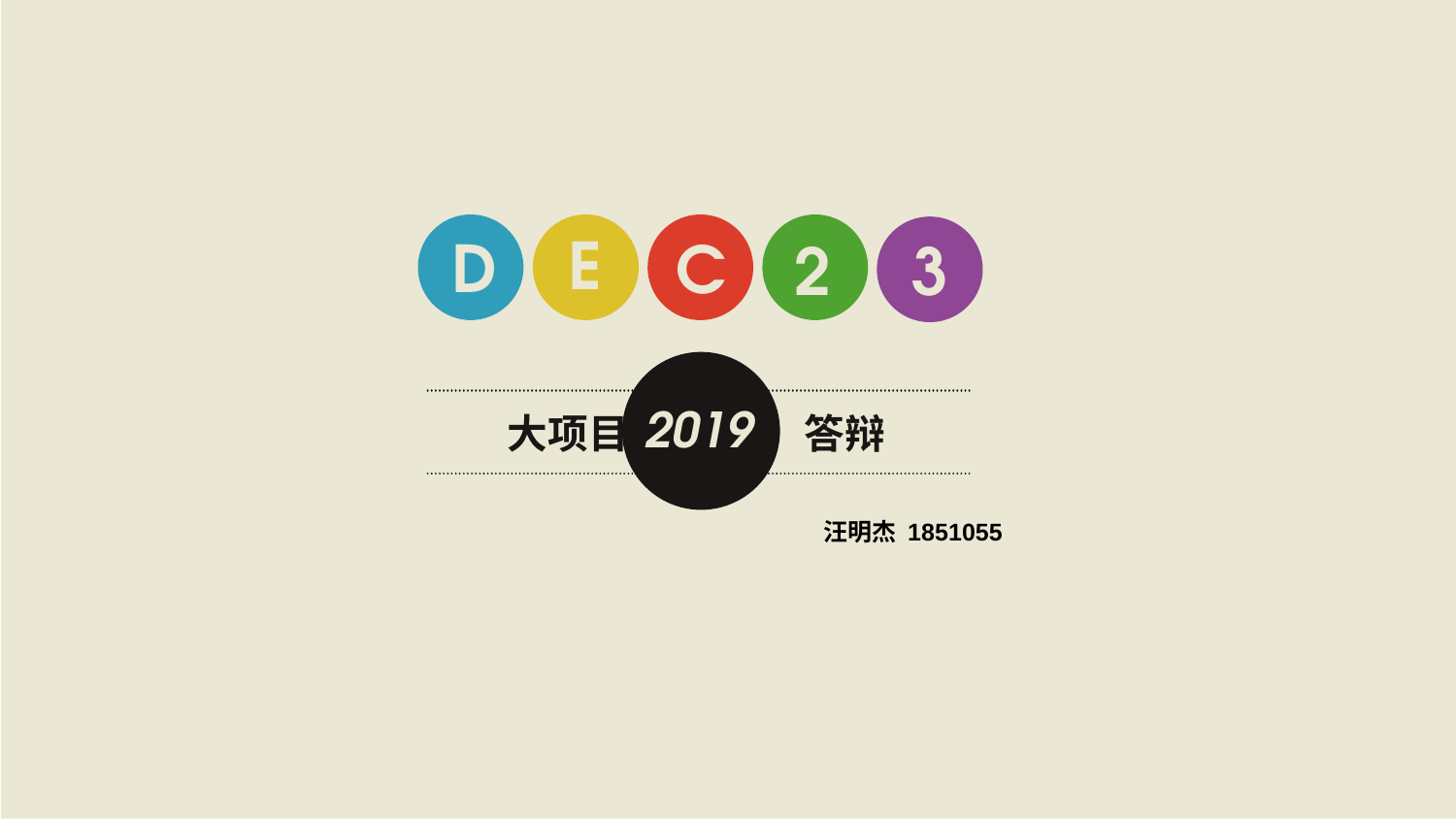

E
D
C
2
3

2019
    大项目                   答辩
汪明杰 1851055